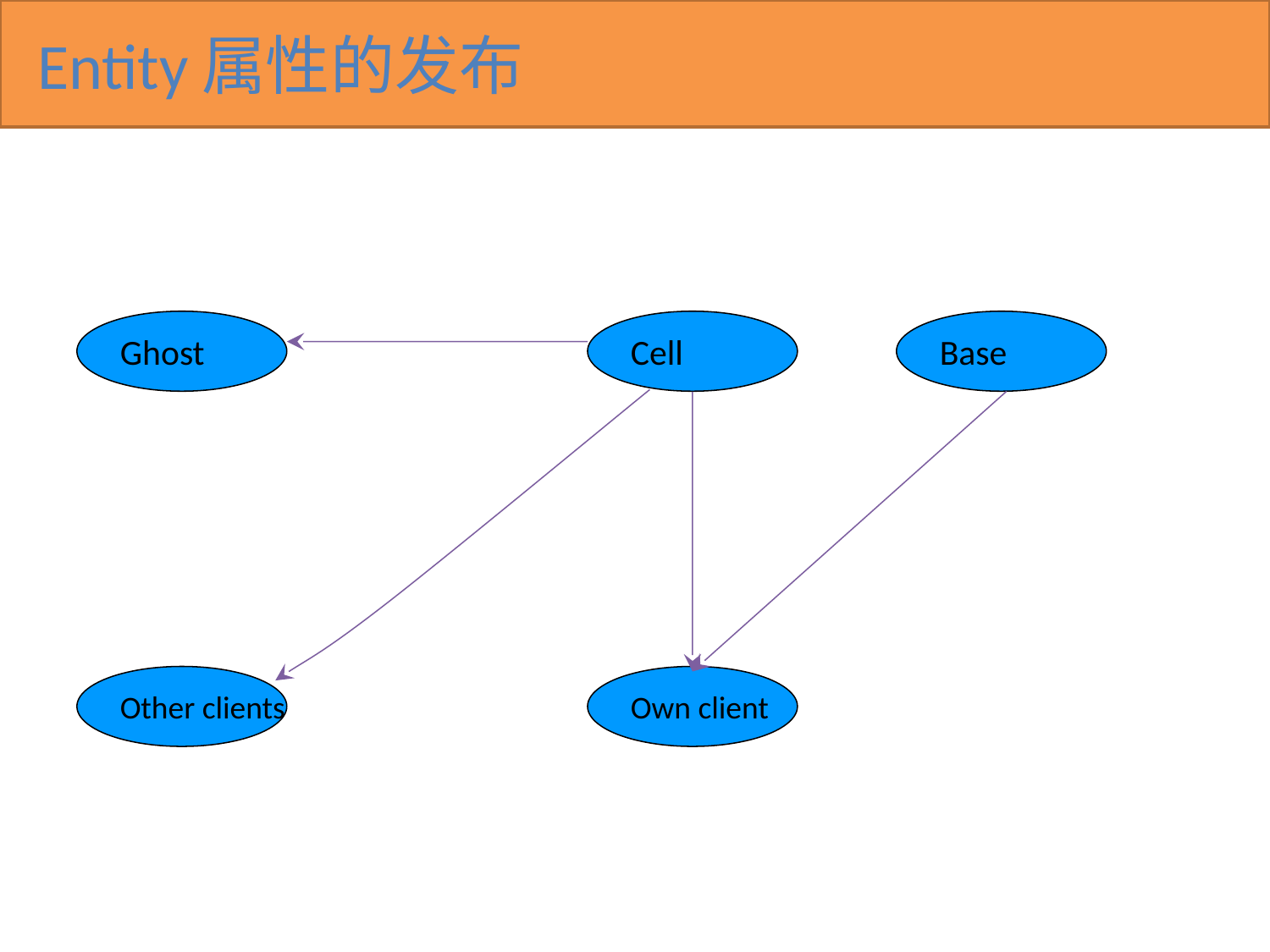

# Entity属性的发布
Ghost
Cell
Base

Other clients
Own client